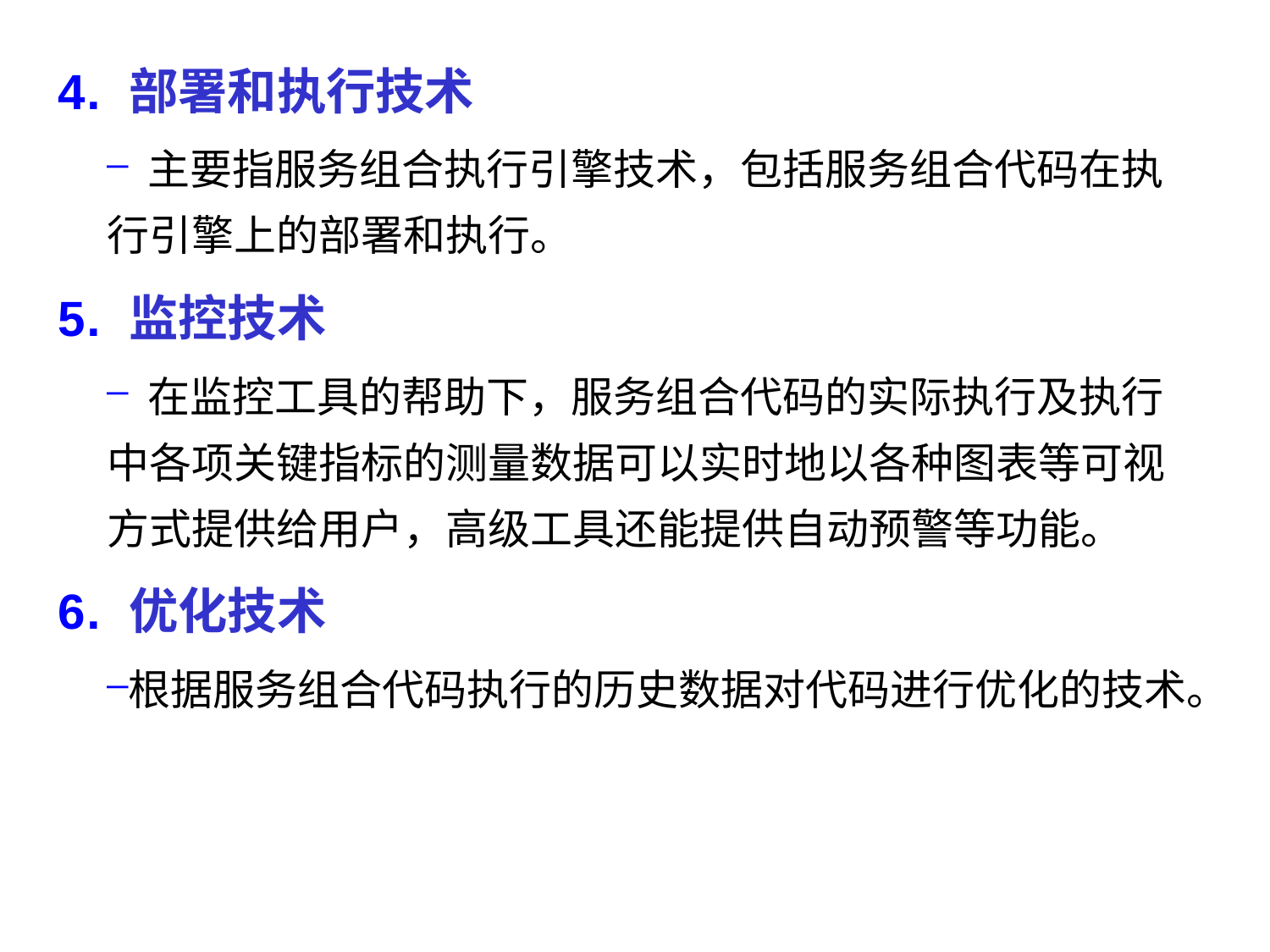

部署和执行技术
 主要指服务组合执行引擎技术，包括服务组合代码在执行引擎上的部署和执行。
监控技术
 在监控工具的帮助下，服务组合代码的实际执行及执行中各项关键指标的测量数据可以实时地以各种图表等可视方式提供给用户，高级工具还能提供自动预警等功能。
优化技术
根据服务组合代码执行的历史数据对代码进行优化的技术。